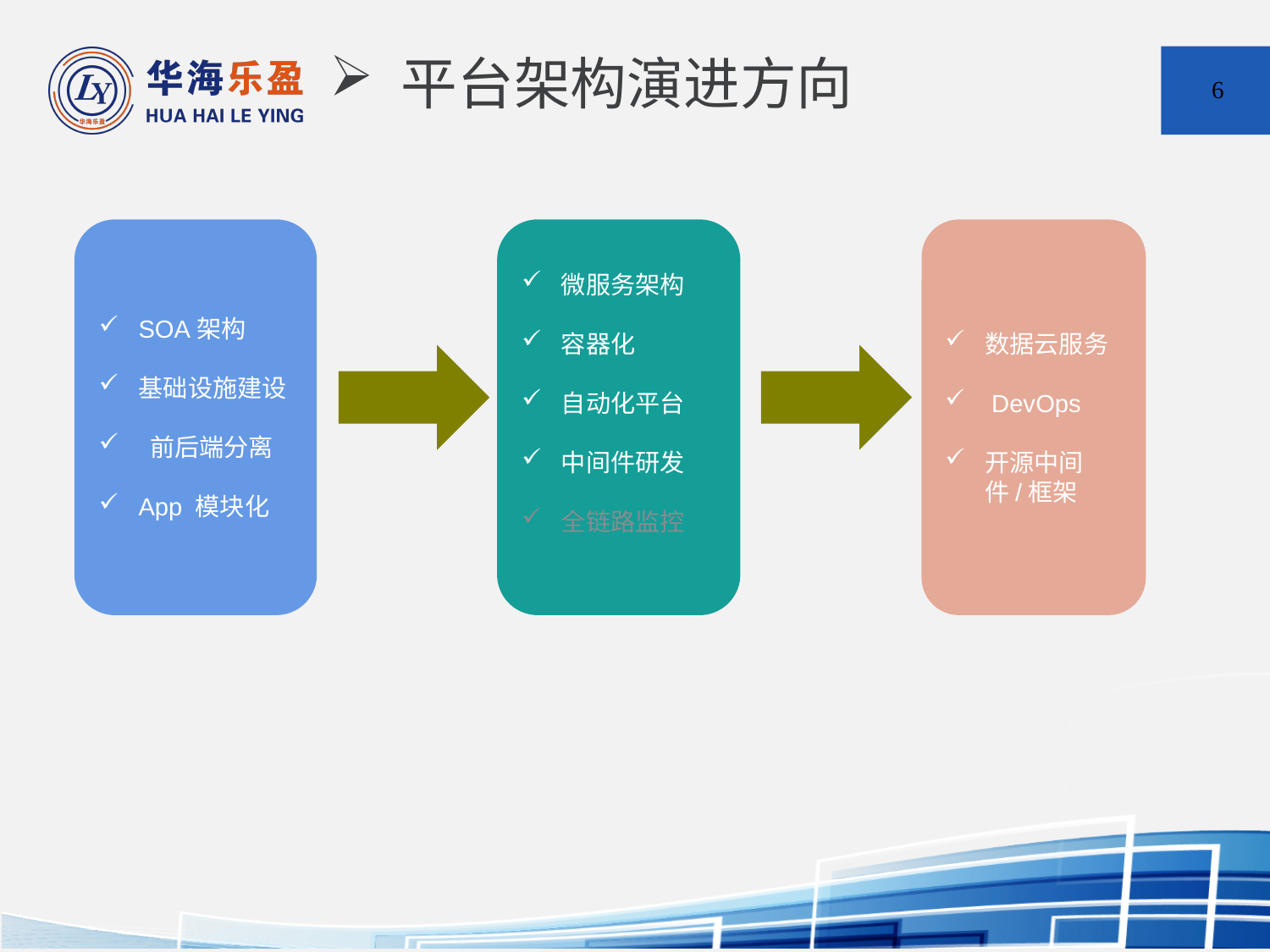

# 平台架构演进方向
6

SOA架构

基础设施建设

 前后端分离

App 模块化

微服务架构

容器化

自动化平台

中间件研发

全链路监控

数据云服务

 DevOps

开源中间件/框架